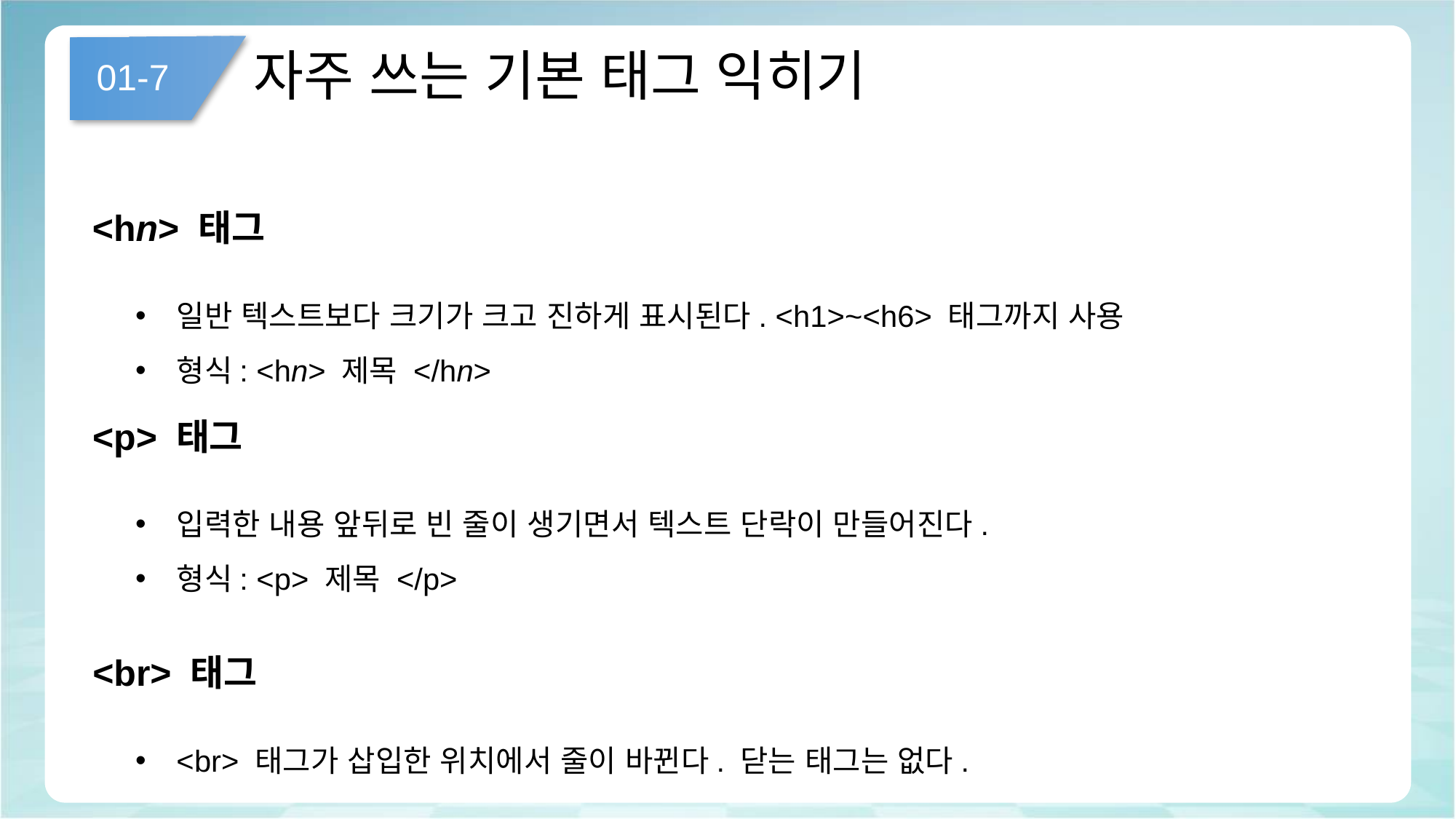

# 자주 쓰는 기본 태그 익히기
01-7
<hn> 태그
일반 텍스트보다 크기가 크고 진하게 표시된다. <h1>~<h6> 태그까지 사용
형식: <hn> 제목 </hn>
<p> 태그
입력한 내용 앞뒤로 빈 줄이 생기면서 텍스트 단락이 만들어진다.
형식: <p> 제목 </p>
<br> 태그
<br> 태그가 삽입한 위치에서 줄이 바뀐다. 닫는 태그는 없다.